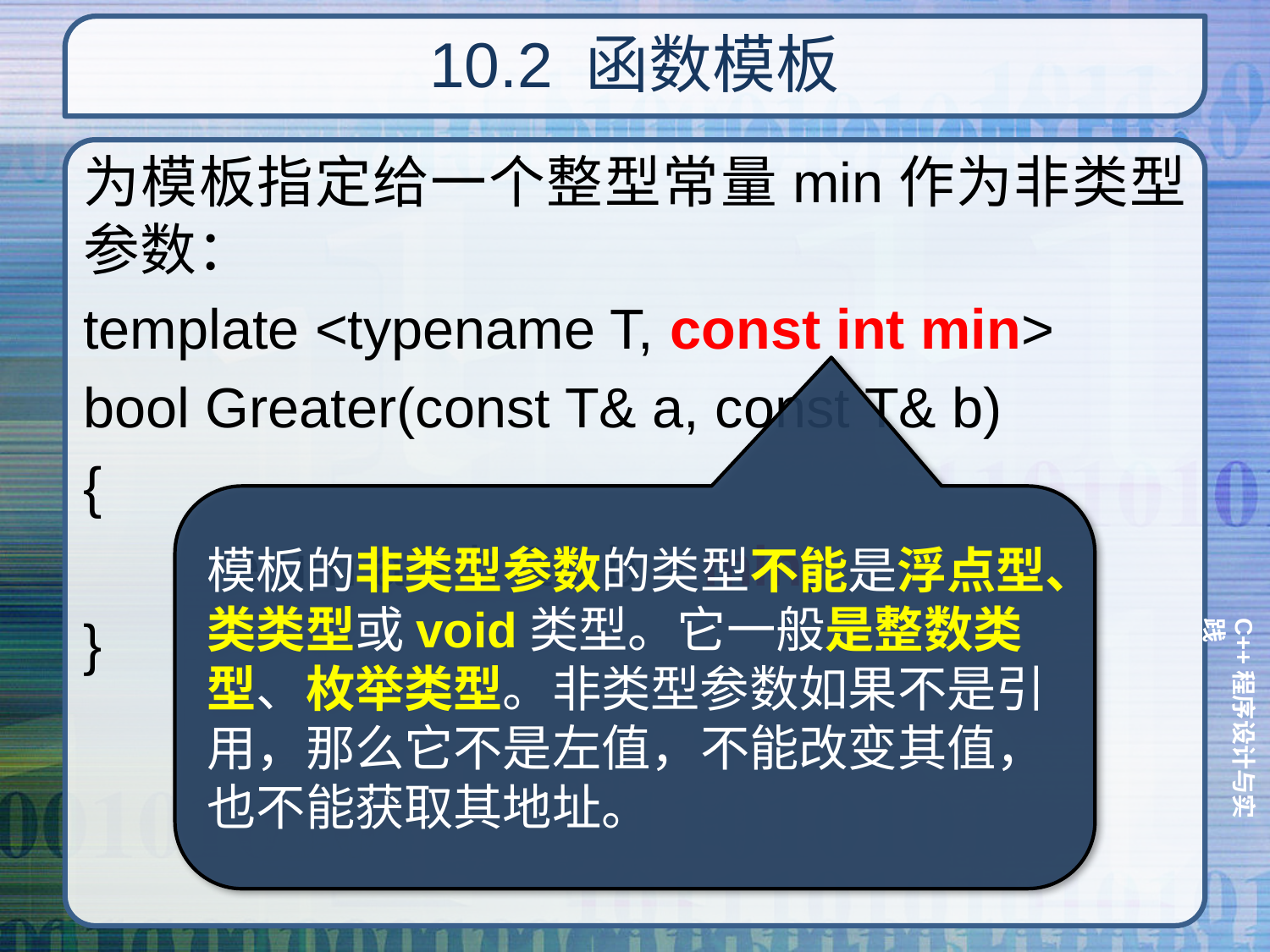

# 10.2 函数模板
为模板指定给一个整型常量min作为非类型参数：
template <typename T, const int min>
bool Greater(const T& a, const T& b)
{
	return a > b && b > min;
}
模板的非类型参数的类型不能是浮点型、类类型或void类型。它一般是整数类型、枚举类型。非类型参数如果不是引用，那么它不是左值，不能改变其值，也不能获取其地址。